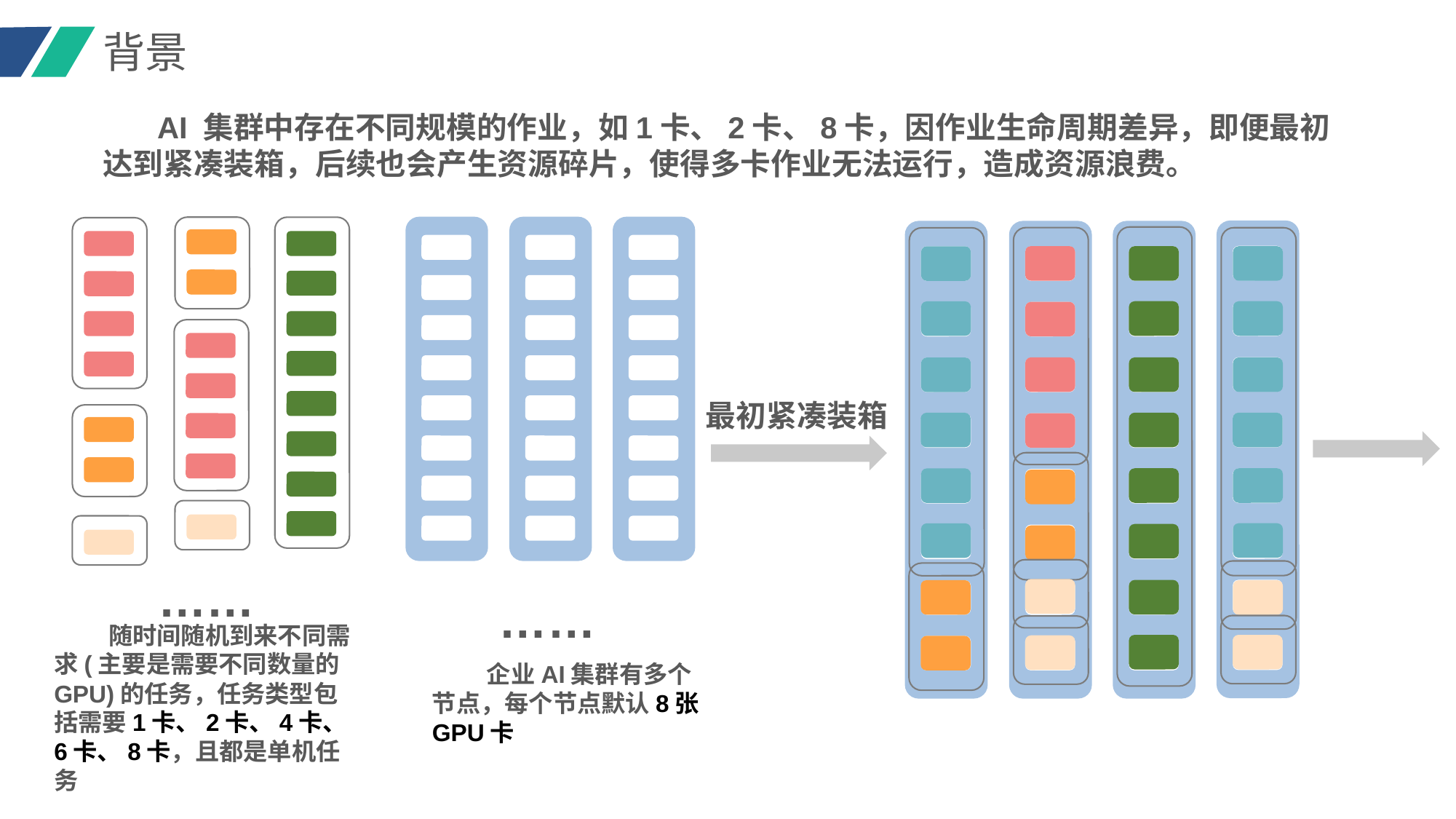

背景

AI 集群中存在不同规模的作业，如1卡、2卡、8卡，因作业生命周期差异，即便最初达到紧凑装箱，后续也会产生资源碎片，使得多卡作业无法运行，造成资源浪费。

最初紧凑装箱

……
……
随时间随机到来不同需求(主要是需要不同数量的GPU)的任务，任务类型包括需要1卡、2卡、4卡、6卡、8卡，且都是单机任务

企业AI集群有多个节点，每个节点默认8张GPU卡